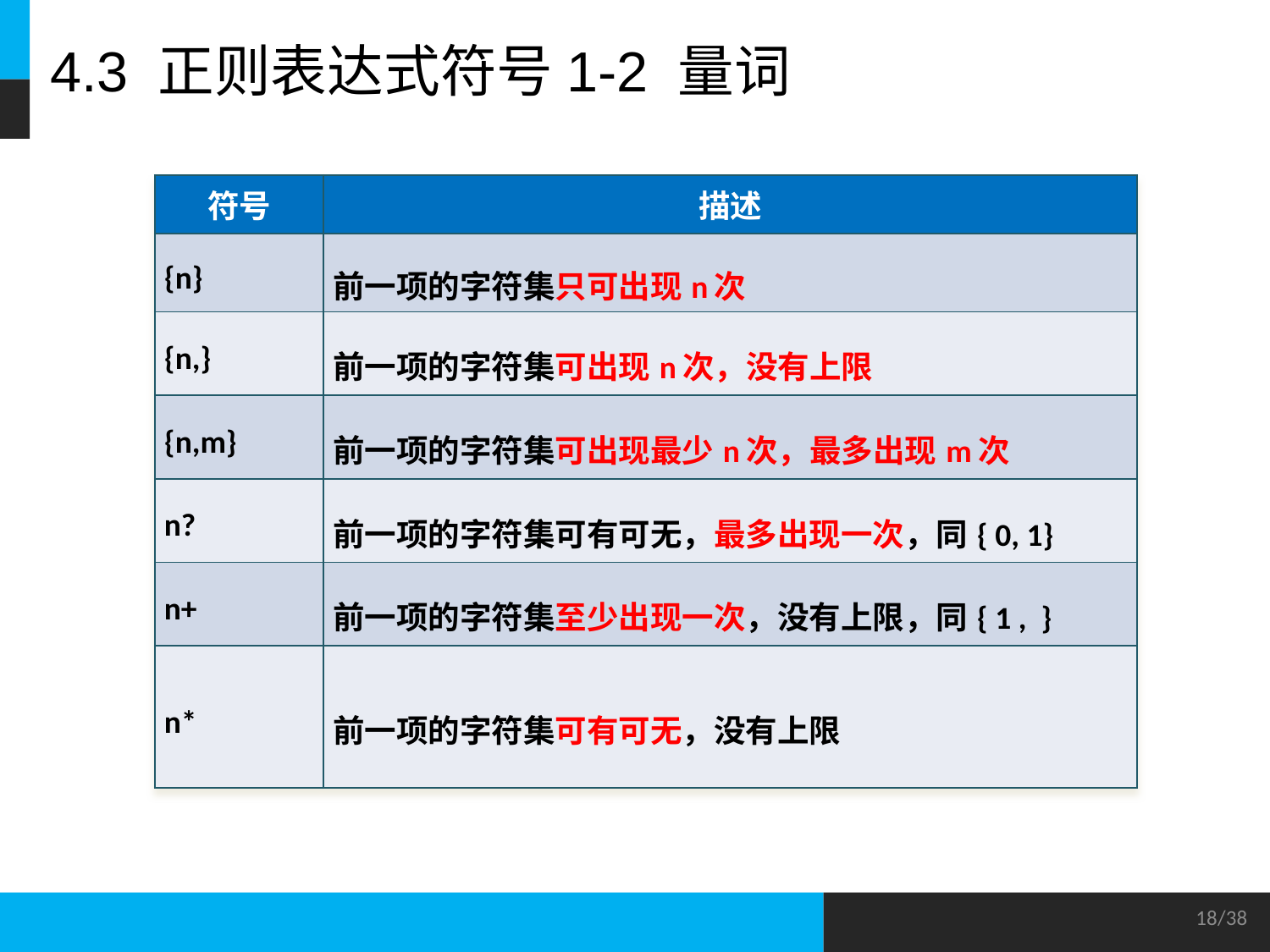

# 4.3 正则表达式符号1-2 量词
| 符号 | 描述 |
| --- | --- |
| {n} | 前一项的字符集只可出现n次 |
| {n,} | 前一项的字符集可出现n次，没有上限 |
| {n,m} | 前一项的字符集可出现最少n次，最多出现m次 |
| n? | 前一项的字符集可有可无，最多出现一次，同{ 0, 1} |
| n+ | 前一项的字符集至少出现一次，没有上限，同{ 1 , } |
| n\* | 前一项的字符集可有可无，没有上限 |
18/38